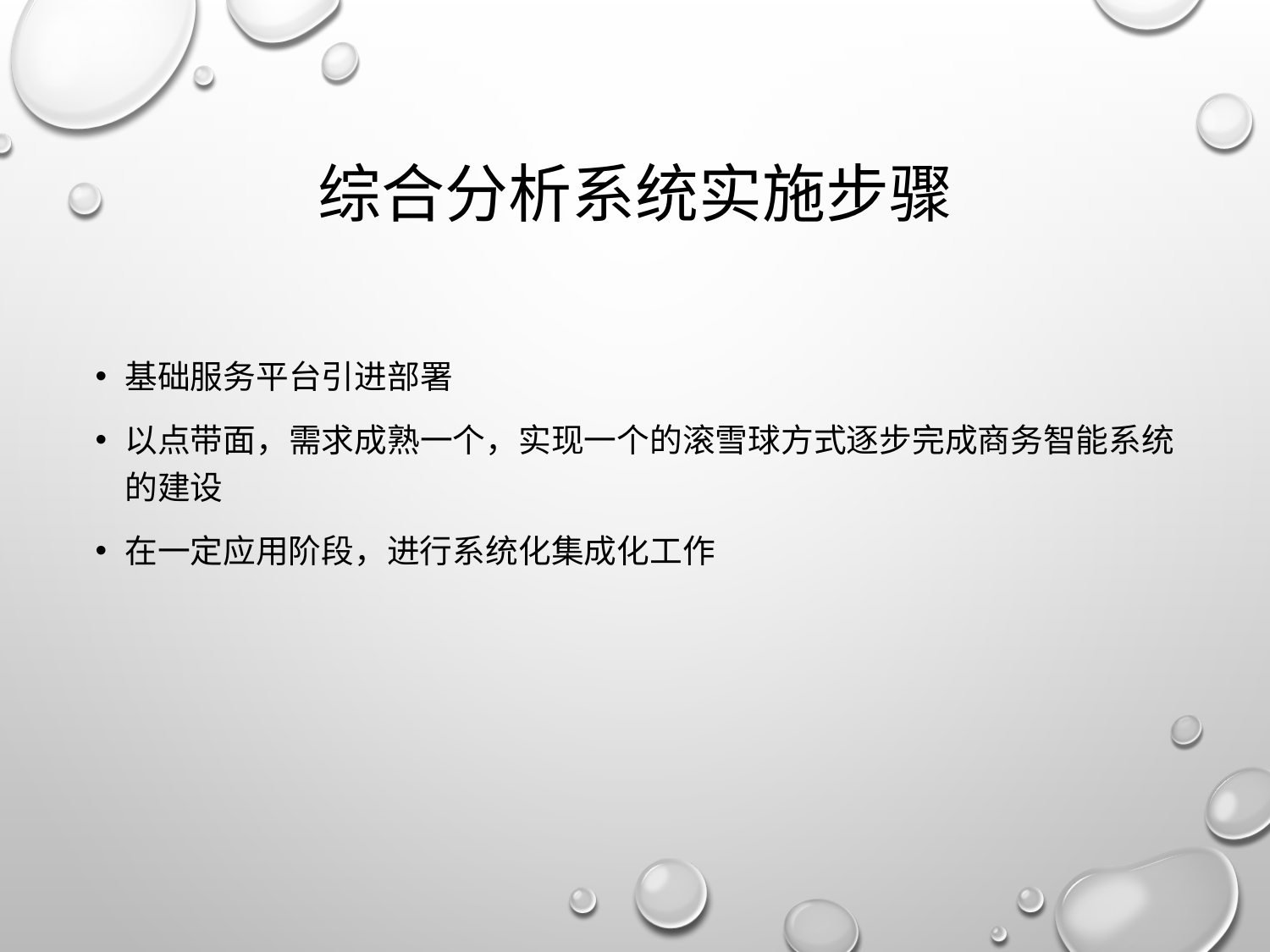

# 综合分析系统实施步骤
基础服务平台引进部署
以点带面，需求成熟一个，实现一个的滚雪球方式逐步完成商务智能系统的建设
在一定应用阶段，进行系统化集成化工作